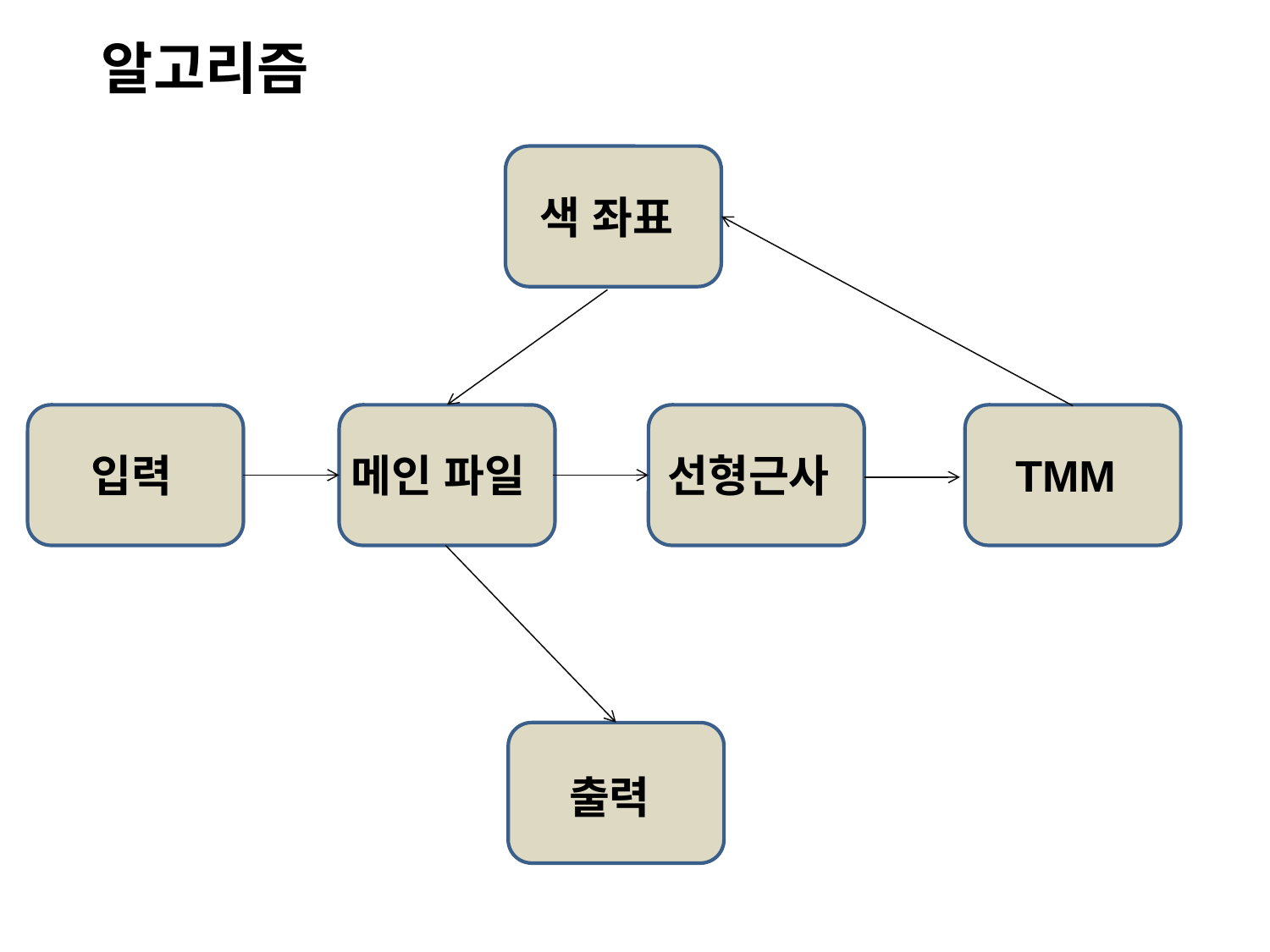

알고리즘

색 좌표

입력
메인 파일
선형근사
TMM

출력